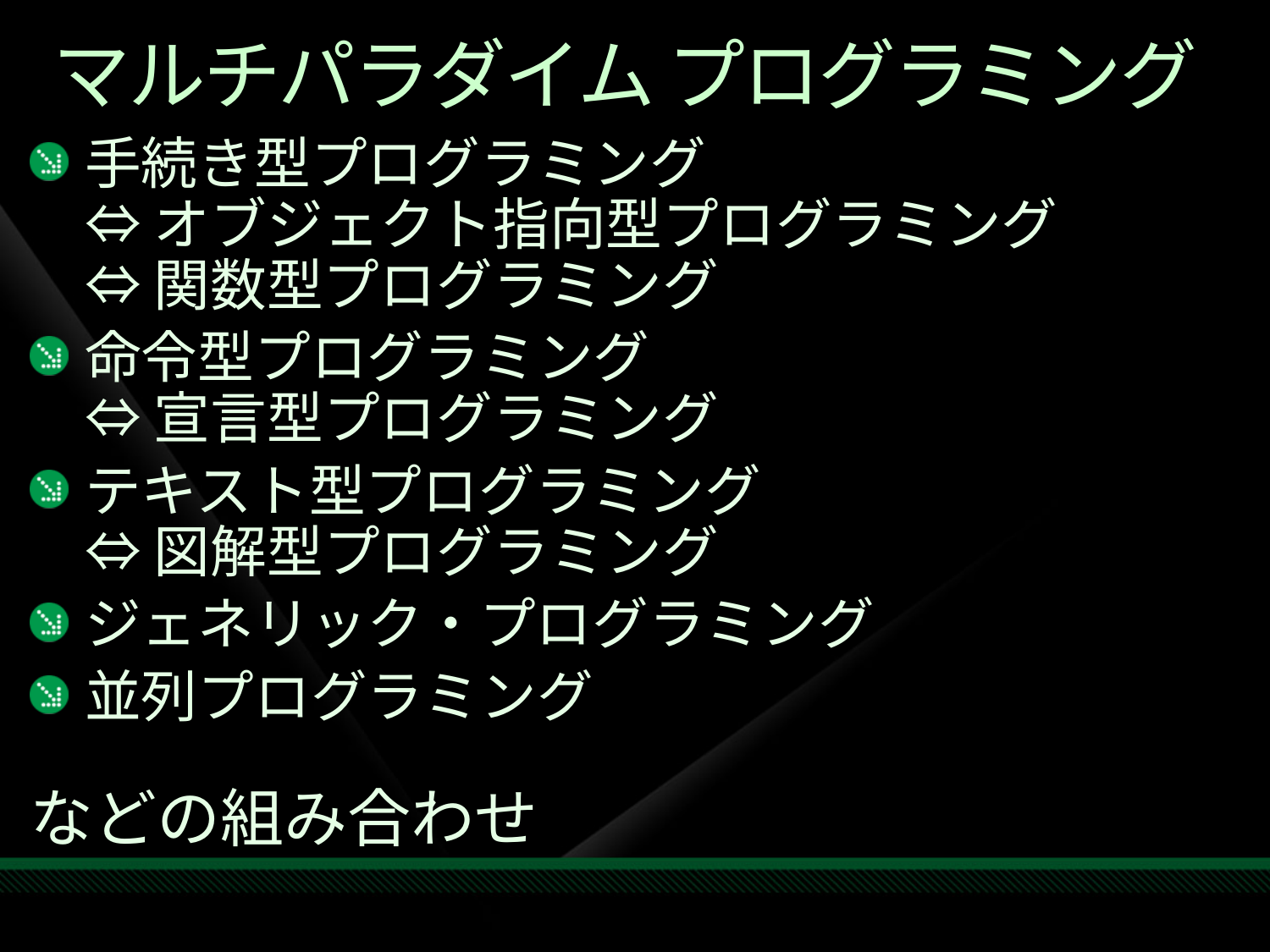

# マルチパラダイム プログラミング
手続き型プログラミング
⇔ オブジェクト指向型プログラミング
⇔ 関数型プログラミング
命令型プログラミング
⇔ 宣言型プログラミング
テキスト型プログラミング
⇔ 図解型プログラミング
ジェネリック・プログラミング
並列プログラミング

などの組み合わせ